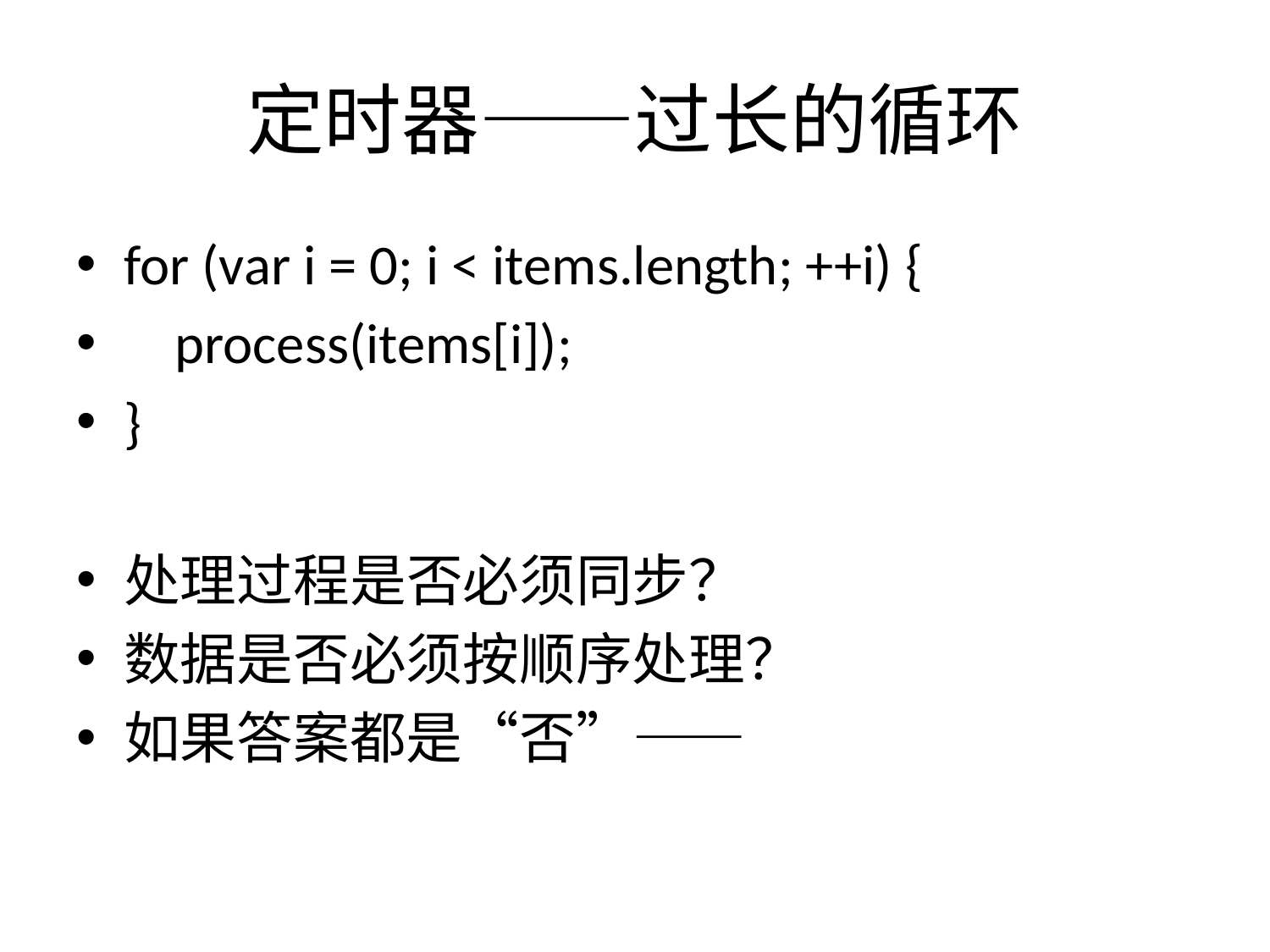

# 定时器——过长的循环
for (var i = 0; i < items.length; ++i) {
    process(items[i]);
}

处理过程是否必须同步？
数据是否必须按顺序处理？
如果答案都是“否”——